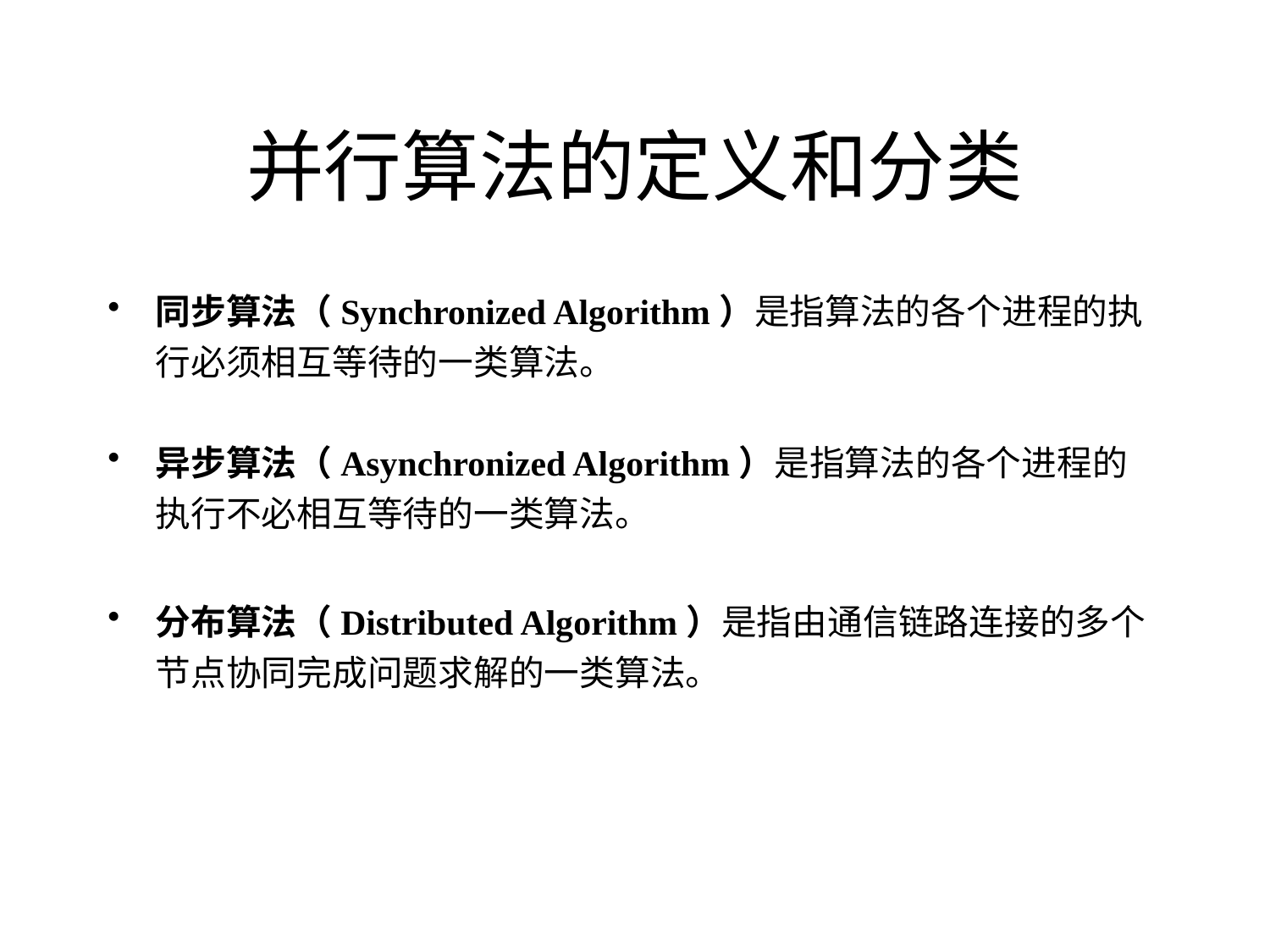

# 并行算法的定义和分类
同步算法（Synchronized Algorithm）是指算法的各个进程的执行必须相互等待的一类算法。
异步算法（Asynchronized Algorithm）是指算法的各个进程的执行不必相互等待的一类算法。
分布算法（Distributed Algorithm）是指由通信链路连接的多个节点协同完成问题求解的一类算法。